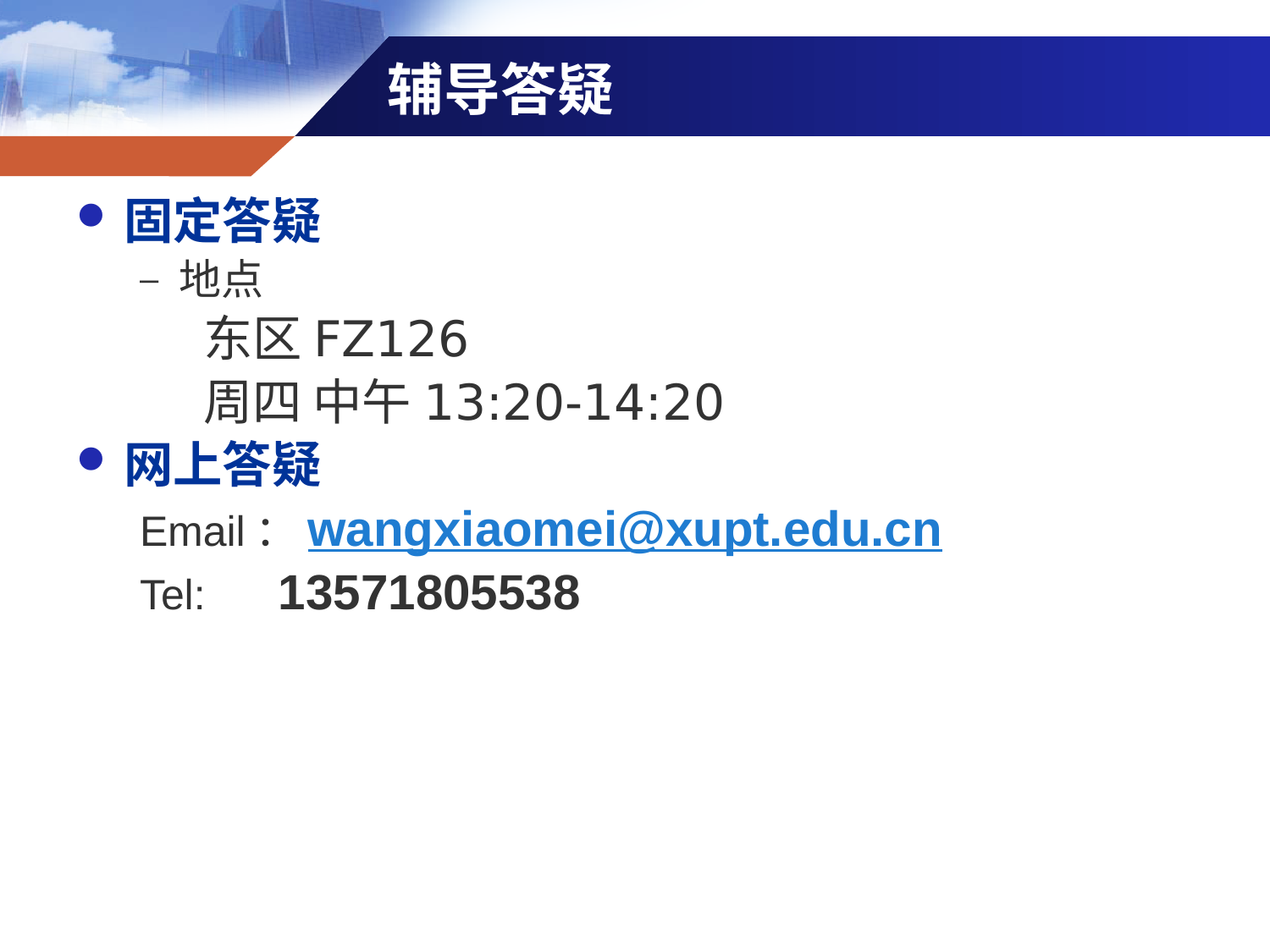

# 辅导答疑
固定答疑
地点
东区FZ126
周四 中午13:20-14:20
网上答疑
Email：wangxiaomei@xupt.edu.cn
Tel:      13571805538